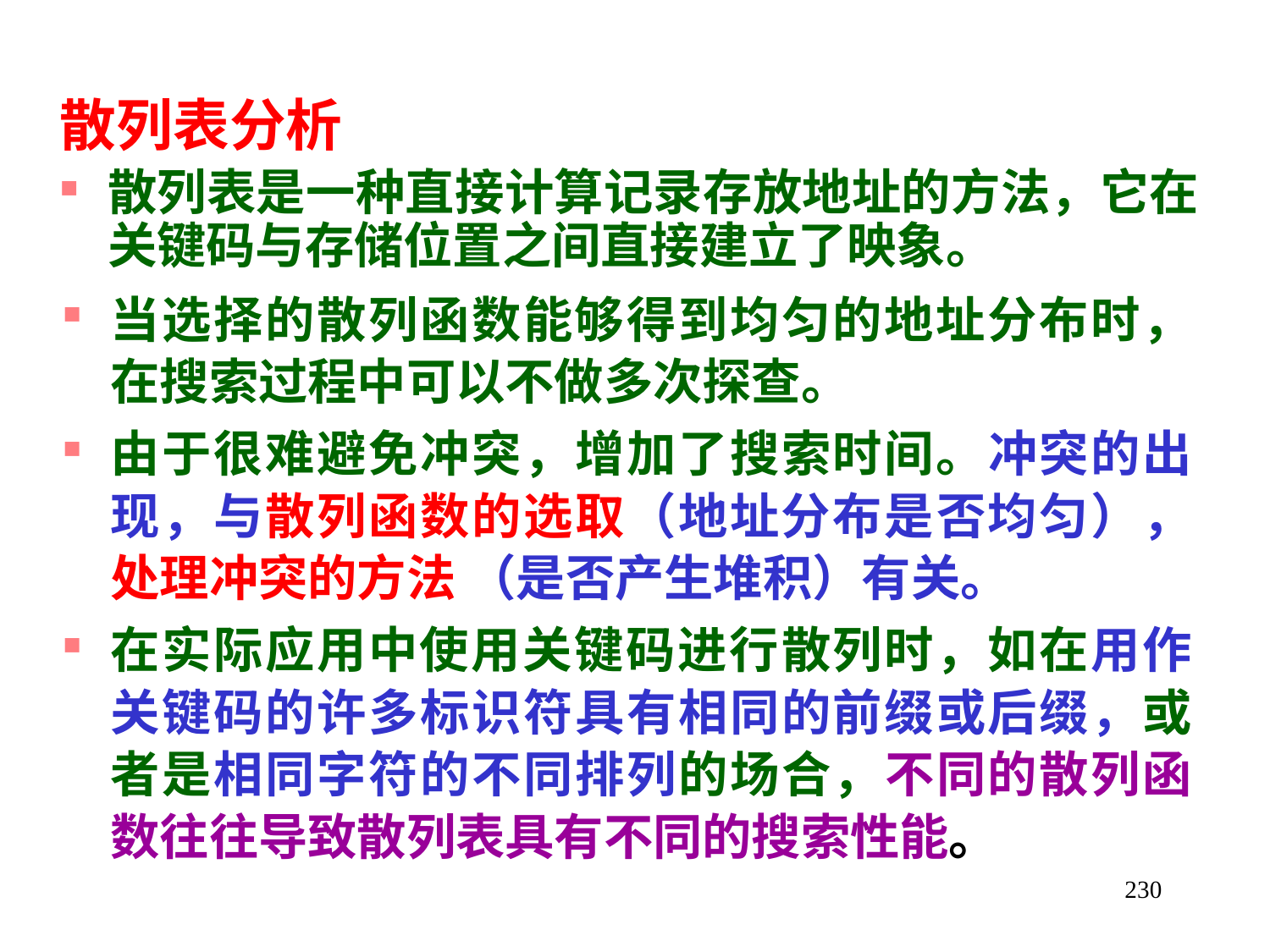

散列表分析
散列表是一种直接计算记录存放地址的方法，它在关键码与存储位置之间直接建立了映象。
当选择的散列函数能够得到均匀的地址分布时，在搜索过程中可以不做多次探查。
由于很难避免冲突，增加了搜索时间。冲突的出现，与散列函数的选取（地址分布是否均匀），处理冲突的方法 （是否产生堆积）有关。
在实际应用中使用关键码进行散列时，如在用作关键码的许多标识符具有相同的前缀或后缀，或者是相同字符的不同排列的场合，不同的散列函数往往导致散列表具有不同的搜索性能。
230